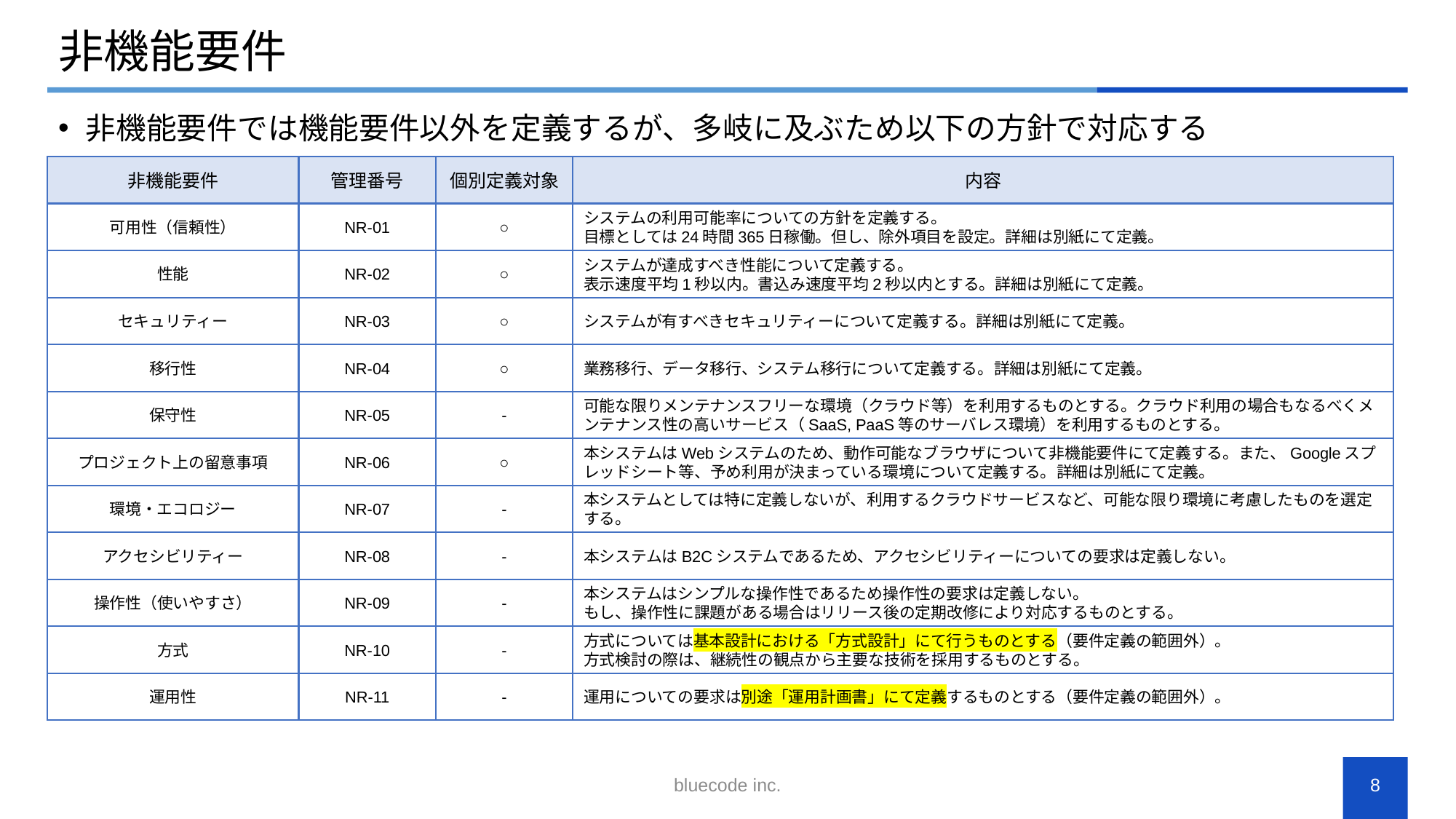

# 非機能要件
非機能要件では機能要件以外を定義するが、多岐に及ぶため以下の方針で対応する

非機能要件
管理番号
個別定義対象
内容
可用性（信頼性）
NR-01
○
システムの利用可能率についての方針を定義する。
目標としては24時間365日稼働。但し、除外項目を設定。詳細は別紙にて定義。
性能
NR-02
○
システムが達成すべき性能について定義する。
表示速度平均1秒以内。書込み速度平均2秒以内とする。詳細は別紙にて定義。
セキュリティー
NR-03
○
システムが有すべきセキュリティーについて定義する。詳細は別紙にて定義。
移行性
NR-04
○
業務移行、データ移行、システム移行について定義する。詳細は別紙にて定義。
保守性
NR-05
-
可能な限りメンテナンスフリーな環境（クラウド等）を利用するものとする。クラウド利用の場合もなるべくメンテナンス性の高いサービス（SaaS, PaaS等のサーバレス環境）を利用するものとする。
プロジェクト上の留意事項
NR-06
○
本システムはWebシステムのため、動作可能なブラウザについて非機能要件にて定義する。また、Googleスプレッドシート等、予め利用が決まっている環境について定義する。詳細は別紙にて定義。
環境・エコロジー
NR-07
-
本システムとしては特に定義しないが、利用するクラウドサービスなど、可能な限り環境に考慮したものを選定する。
アクセシビリティー
NR-08
-
本システムはB2Cシステムであるため、アクセシビリティーについての要求は定義しない。
操作性（使いやすさ）
NR-09
-
本システムはシンプルな操作性であるため操作性の要求は定義しない。
もし、操作性に課題がある場合はリリース後の定期改修により対応するものとする。
方式
NR-10
-
方式については基本設計における「方式設計」にて行うものとする（要件定義の範囲外）。
方式検討の際は、継続性の観点から主要な技術を採用するものとする。
運用性
NR-11
-
運用についての要求は別途「運用計画書」にて定義するものとする（要件定義の範囲外）。
bluecode inc.
8